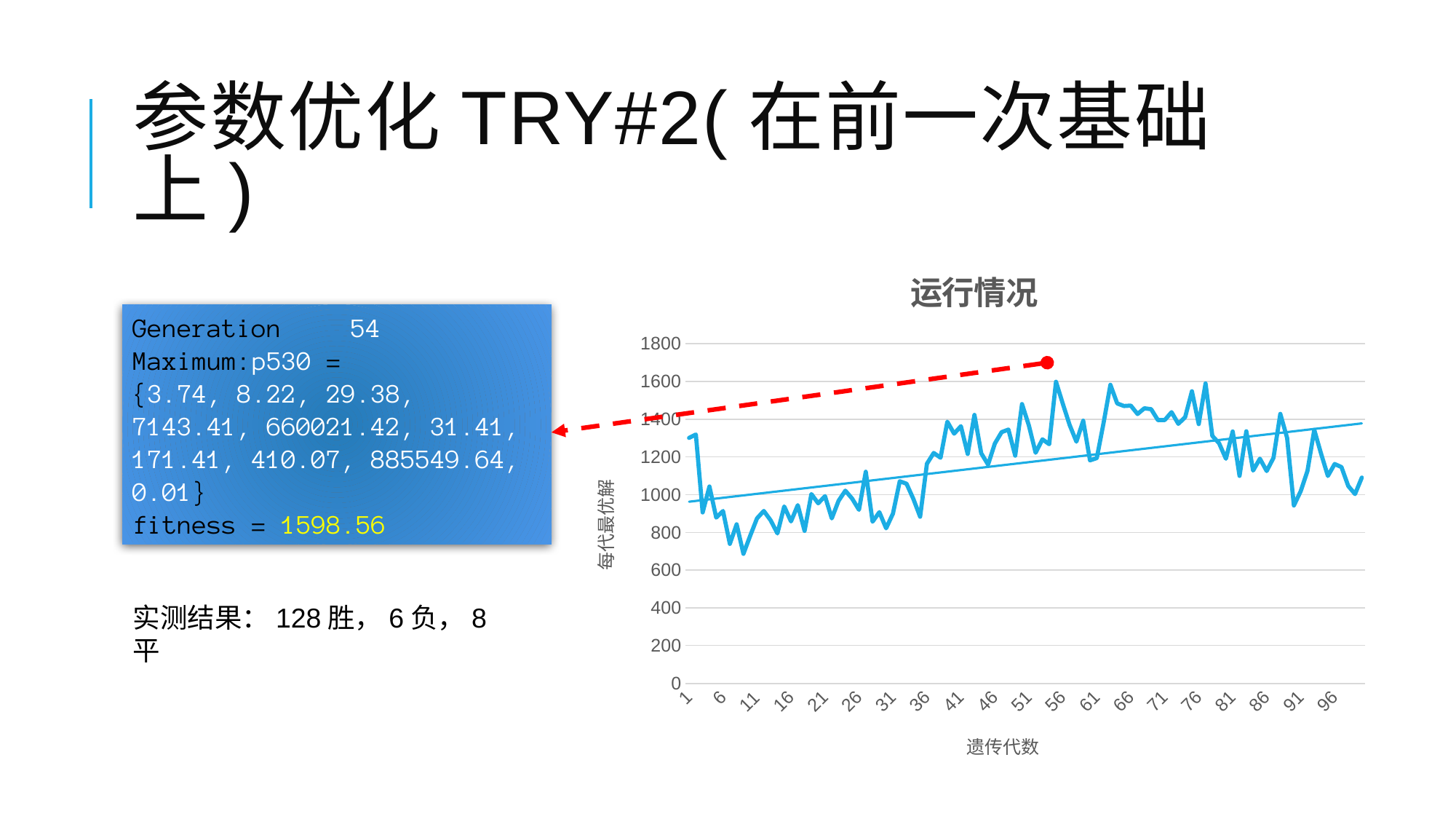

# 参数优化TRY#2(在前一次基础上)

### Chart: 运行情况

| Category |  |
|---|---|
Generation	54
Maximum:p530 =
{3.74, 8.22, 29.38, 7143.41, 660021.42, 31.41, 171.41, 410.07, 885549.64, 0.01}
fitness = 1598.56
实测结果：128胜，6负，8平